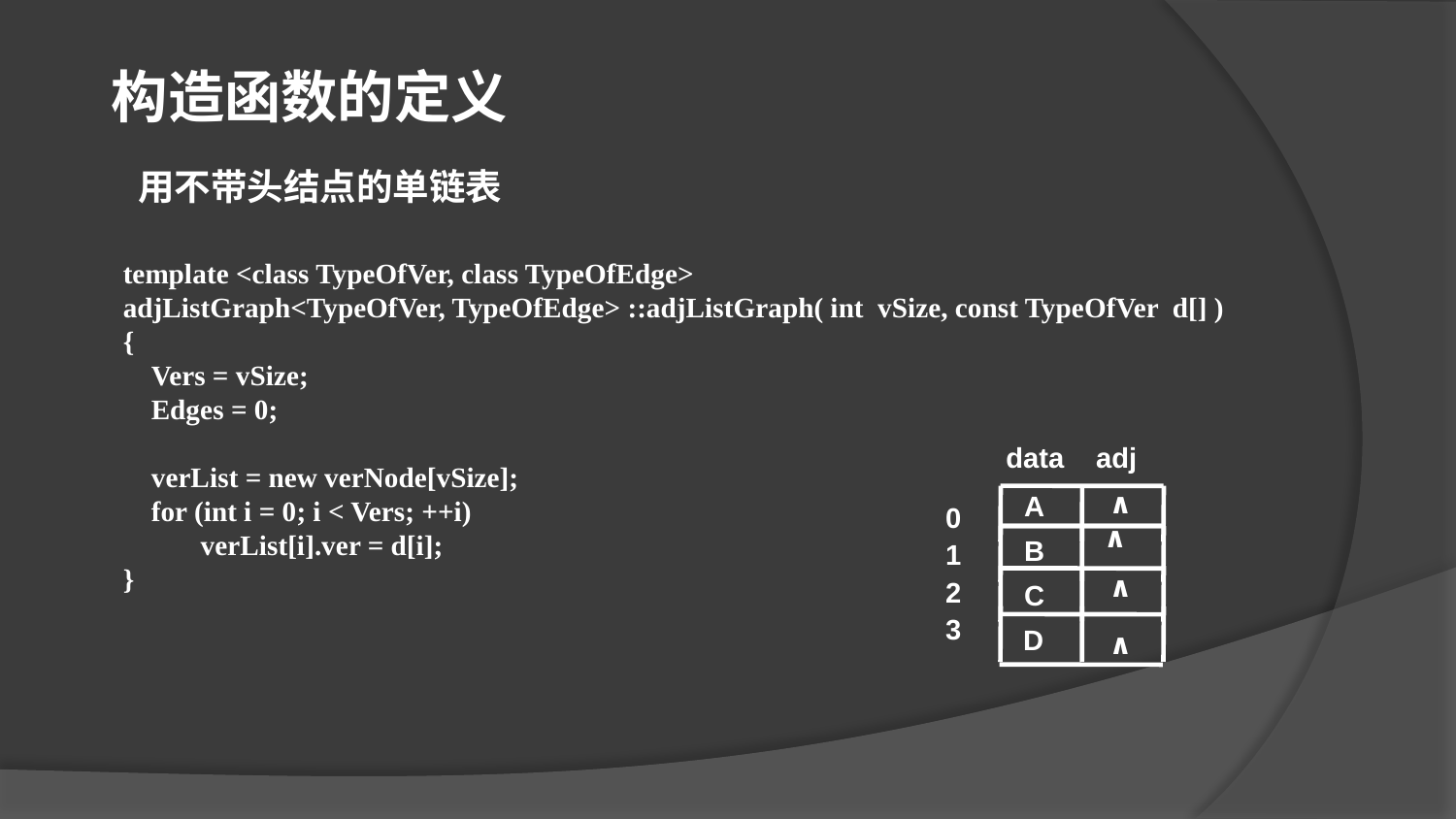

构造函数的定义
用不带头结点的单链表
template <class TypeOfVer, class TypeOfEdge>
adjListGraph<TypeOfVer, TypeOfEdge> ::adjListGraph( int  vSize, const TypeOfVer  d[] )
{
    Vers = vSize;
    Edges = 0;

    verList = new verNode[vSize];
    for (int i = 0; i < Vers; ++i)
           verList[i].ver = d[i];
}
    data    adj
A

0
1
2
3
∧

B

C

D

∧
∧
∧